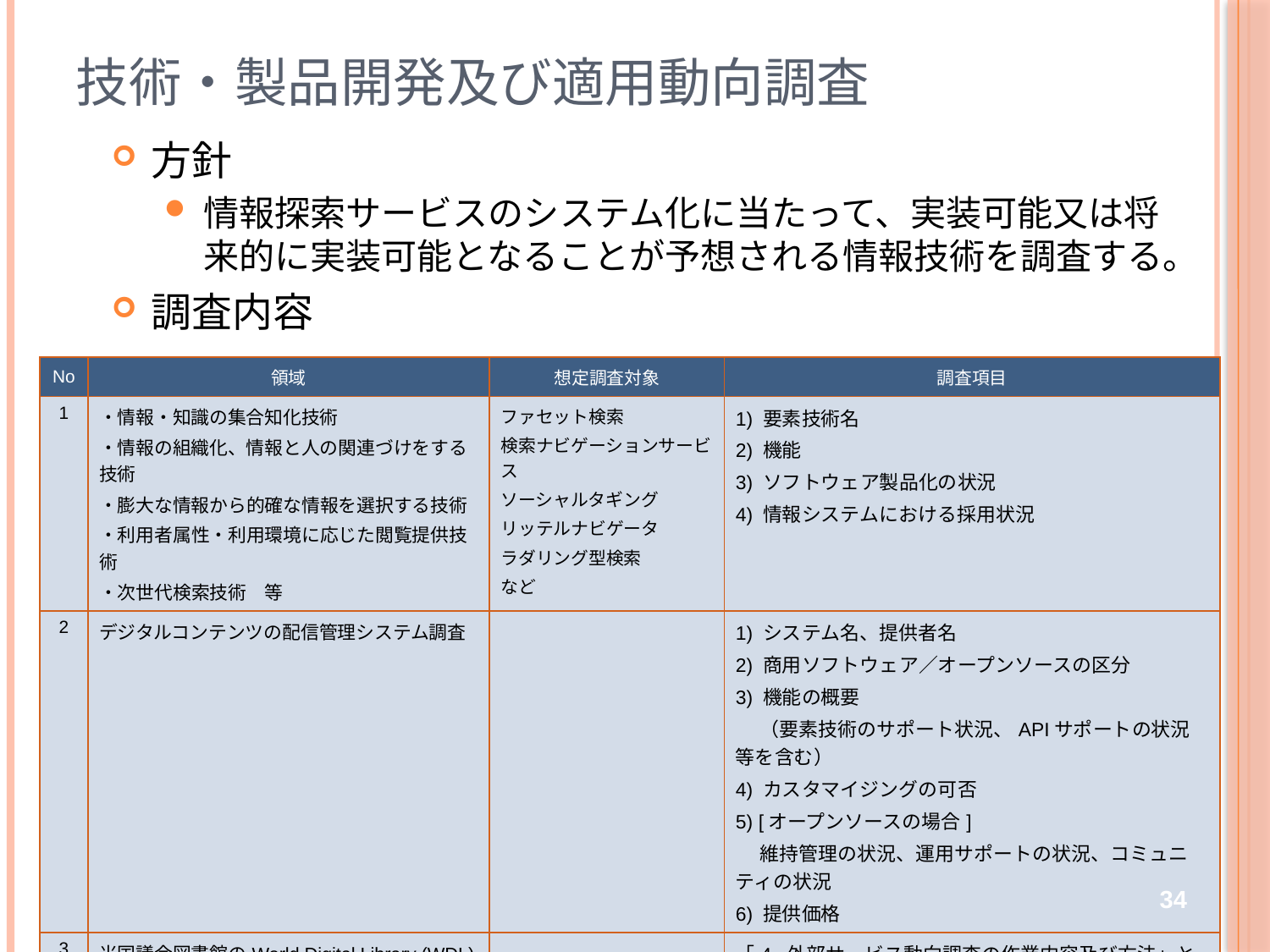

# 技術・製品開発及び適用動向調査
方針
情報探索サービスのシステム化に当たって、実装可能又は将来的に実装可能となることが予想される情報技術を調査する。
調査内容
| No | 領域 | 想定調査対象 | 調査項目 |
| --- | --- | --- | --- |
| 1 | ・情報・知識の集合知化技術 ・情報の組織化、情報と人の関連づけをする技術 ・膨大な情報から的確な情報を選択する技術 ・利用者属性・利用環境に応じた閲覧提供技術 ・次世代検索技術　等 | ファセット検索 検索ナビゲーションサービス ソーシャルタギング リッテルナビゲータ ラダリング型検索 など | 1) 要素技術名 2) 機能 3) ソフトウェア製品化の状況 4) 情報システムにおける採用状況 |
| 2 | デジタルコンテンツの配信管理システム調査 |  | 1) システム名、提供者名 2) 商用ソフトウェア／オープンソースの区分 3) 機能の概要 　 （要素技術のサポート状況、APIサポートの状況等を含む） 4) カスタマイジングの可否 5) [オープンソースの場合] 　 維持管理の状況、運用サポートの状況、コミュニティの状況 6) 提供価格 |
| 3 | 米国議会図書館のWorld Digital Library (WDL)のシステム調査 |  | 「4. 外部サービス動向調査の作業内容及び方法」と同様の調査項目とします。 |
34